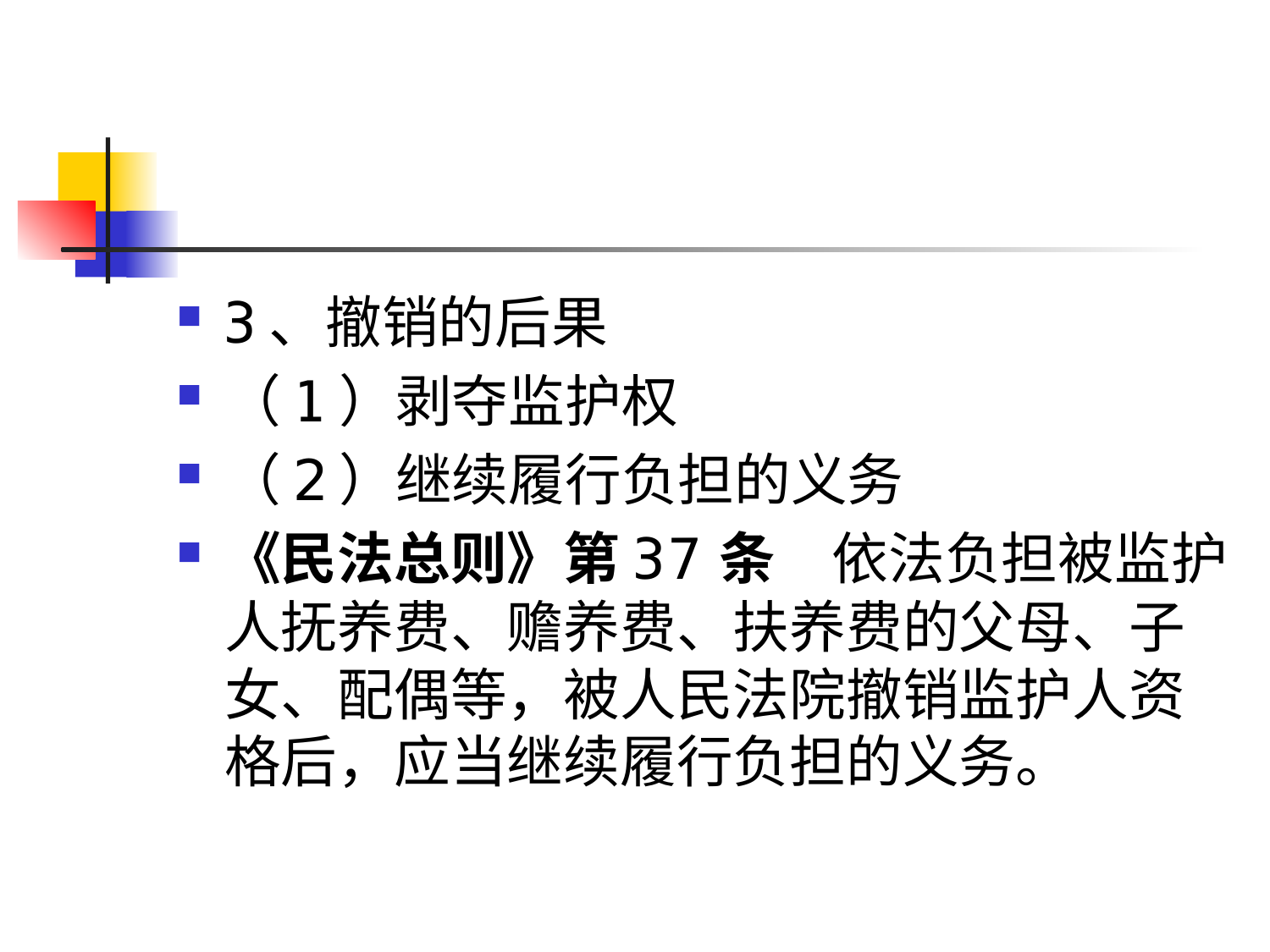

#
3、撤销的后果
（1）剥夺监护权
（2）继续履行负担的义务
《民法总则》第37条　依法负担被监护人抚养费、赡养费、扶养费的父母、子女、配偶等，被人民法院撤销监护人资格后，应当继续履行负担的义务。